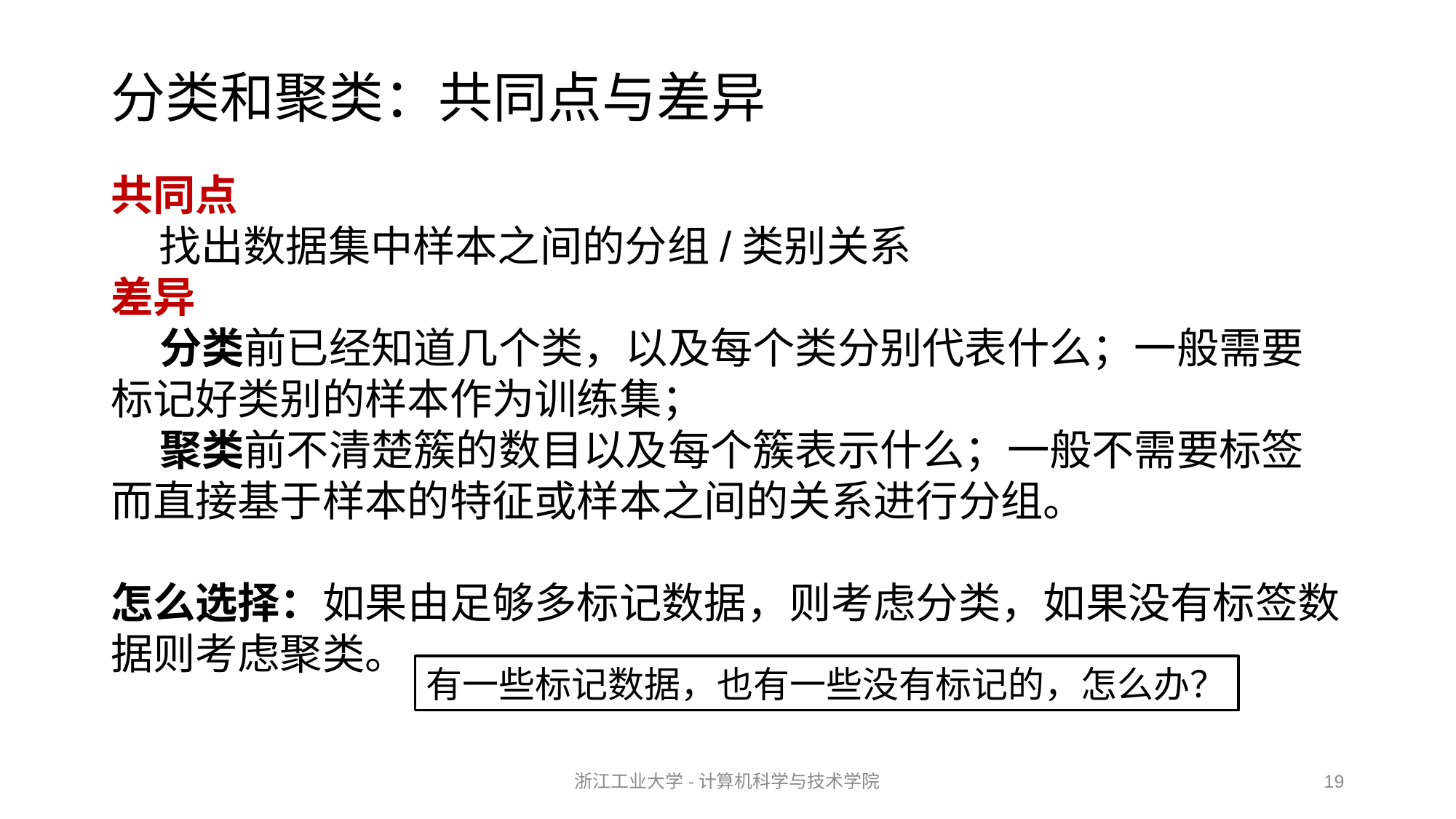

# 分类和聚类：共同点与差异
共同点
    找出数据集中样本之间的分组/类别关系
差异
    分类前已经知道几个类，以及每个类分别代表什么；一般需要标记好类别的样本作为训练集；
    聚类前不清楚簇的数目以及每个簇表示什么；一般不需要标签而直接基于样本的特征或样本之间的关系进行分组。

怎么选择：如果由足够多标记数据，则考虑分类，如果没有标签数据则考虑聚类。
有一些标记数据，也有一些没有标记的，怎么办？
浙江工业大学-计算机科学与技术学院
19